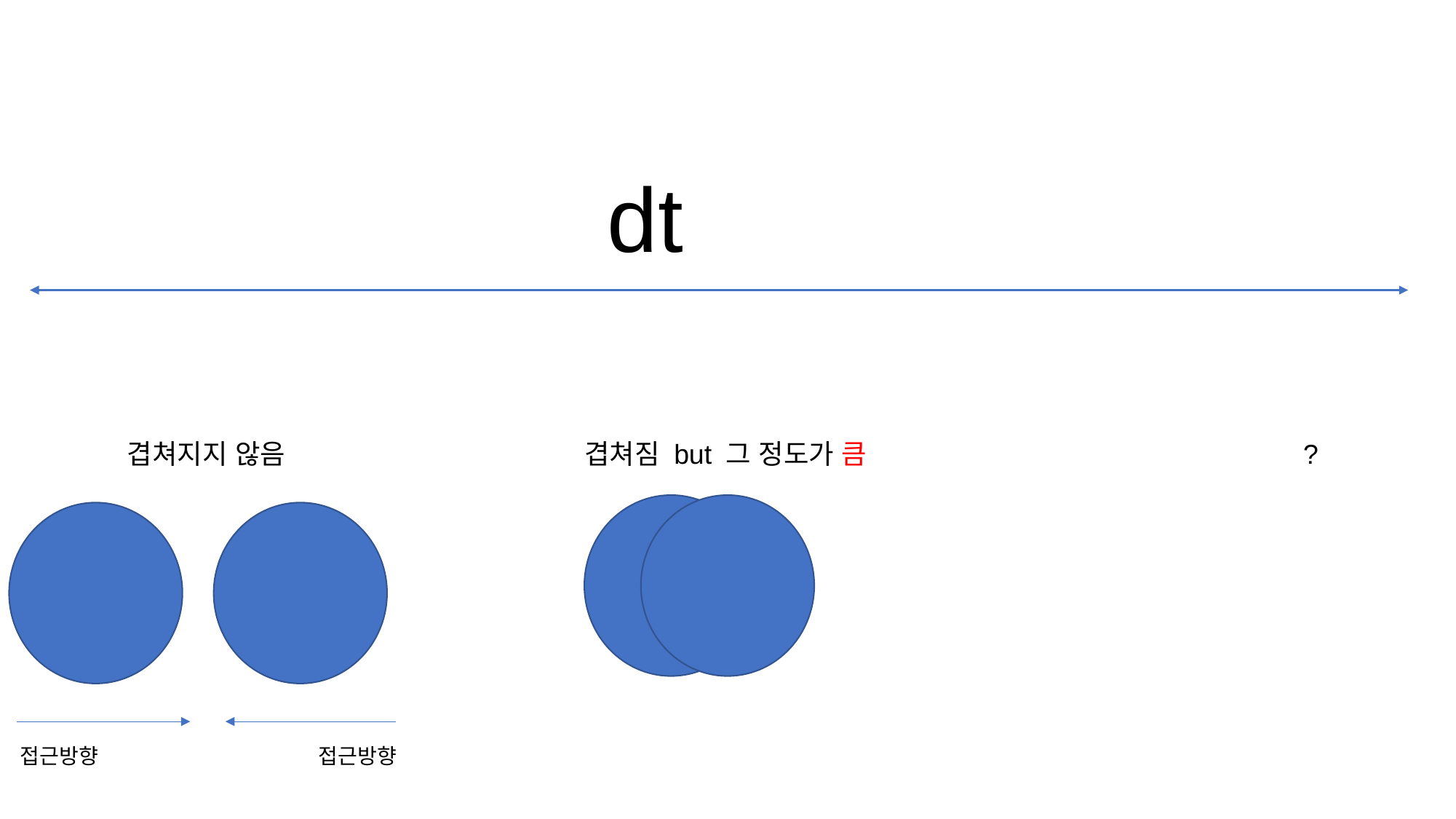

dt
겹쳐지지 않음
겹쳐짐 but 그 정도가 큼
?

접근방향
접근방향